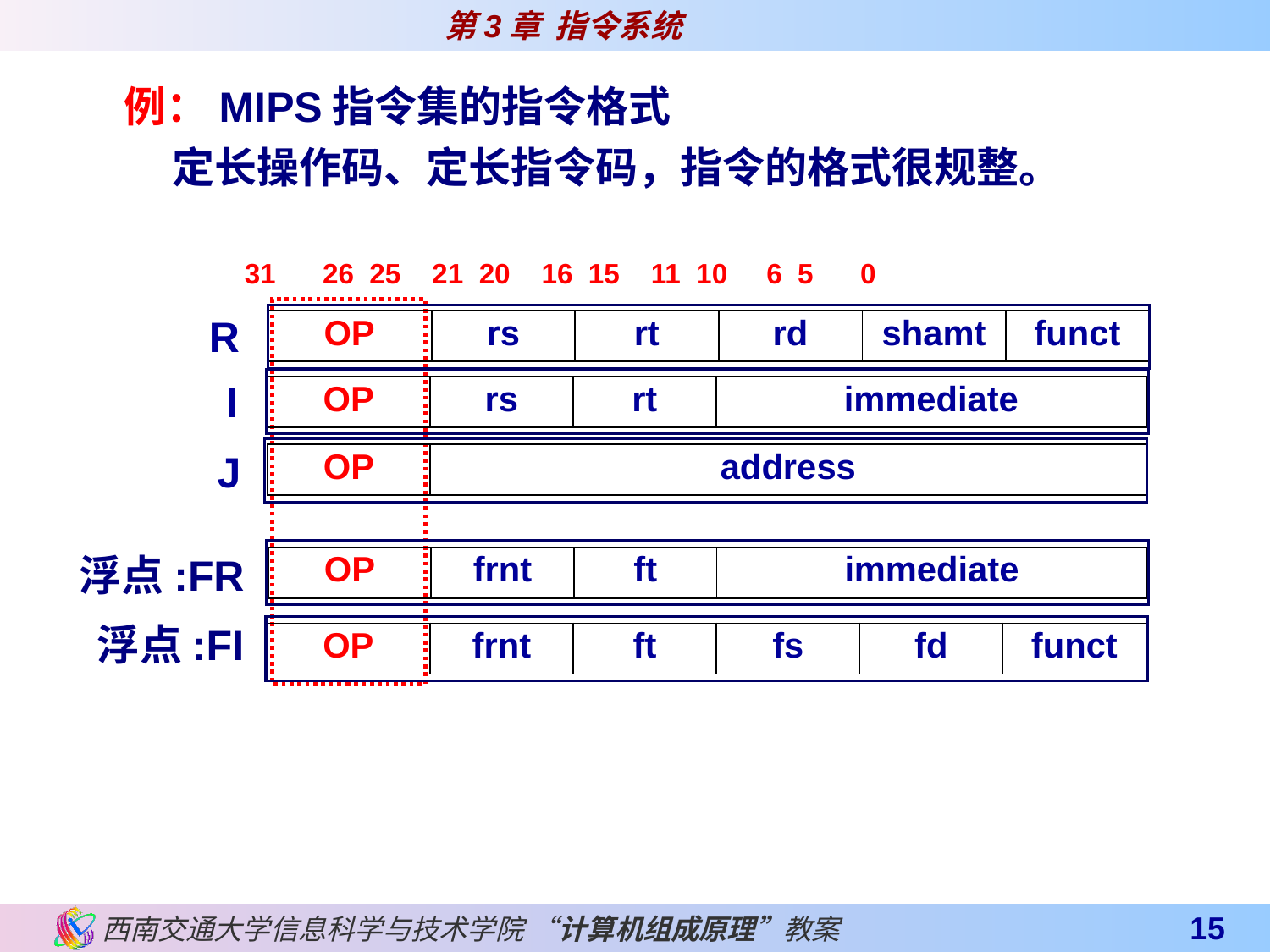

例：MIPS指令集的指令格式
    定长操作码、定长指令码，指令的格式很规整。

     31      26  25    21  20    16  15    11  10     6  5      0

| OP | rs | rt | rd | shamt | funct |
| --- | --- | --- | --- | --- | --- |
R

| OP | rs | rt | immediate |
| --- | --- | --- | --- |
I

| OP | address |
| --- | --- |
J

| OP | frnt | ft | immediate |
| --- | --- | --- | --- |
浮点:FR

| OP | frnt | ft | fs | fd | funct |
| --- | --- | --- | --- | --- | --- |
浮点:FI